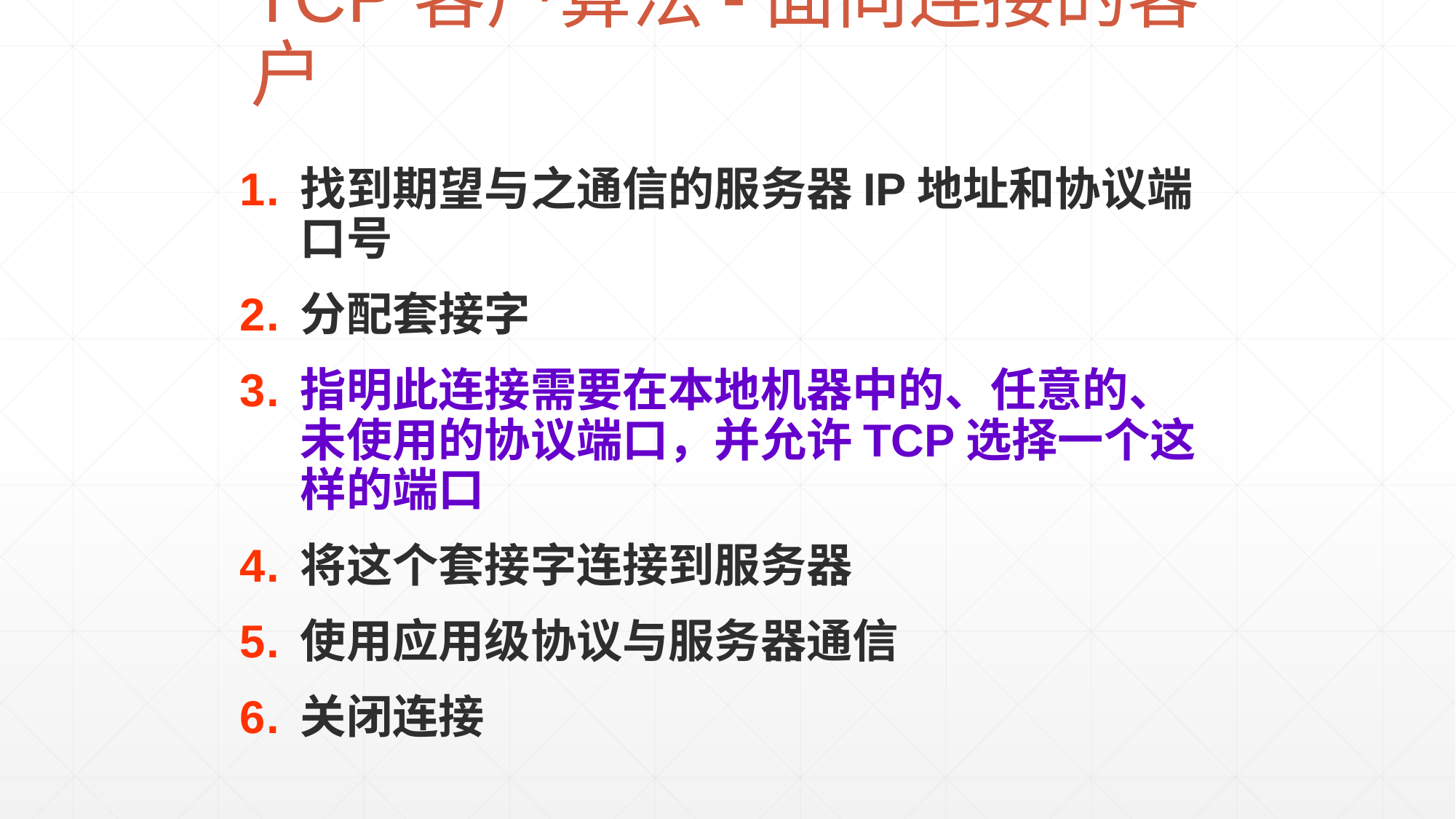

# TCP客户算法-面向连接的客户
找到期望与之通信的服务器IP地址和协议端口号
分配套接字
指明此连接需要在本地机器中的、任意的、未使用的协议端口，并允许TCP选择一个这样的端口
将这个套接字连接到服务器
使用应用级协议与服务器通信
关闭连接